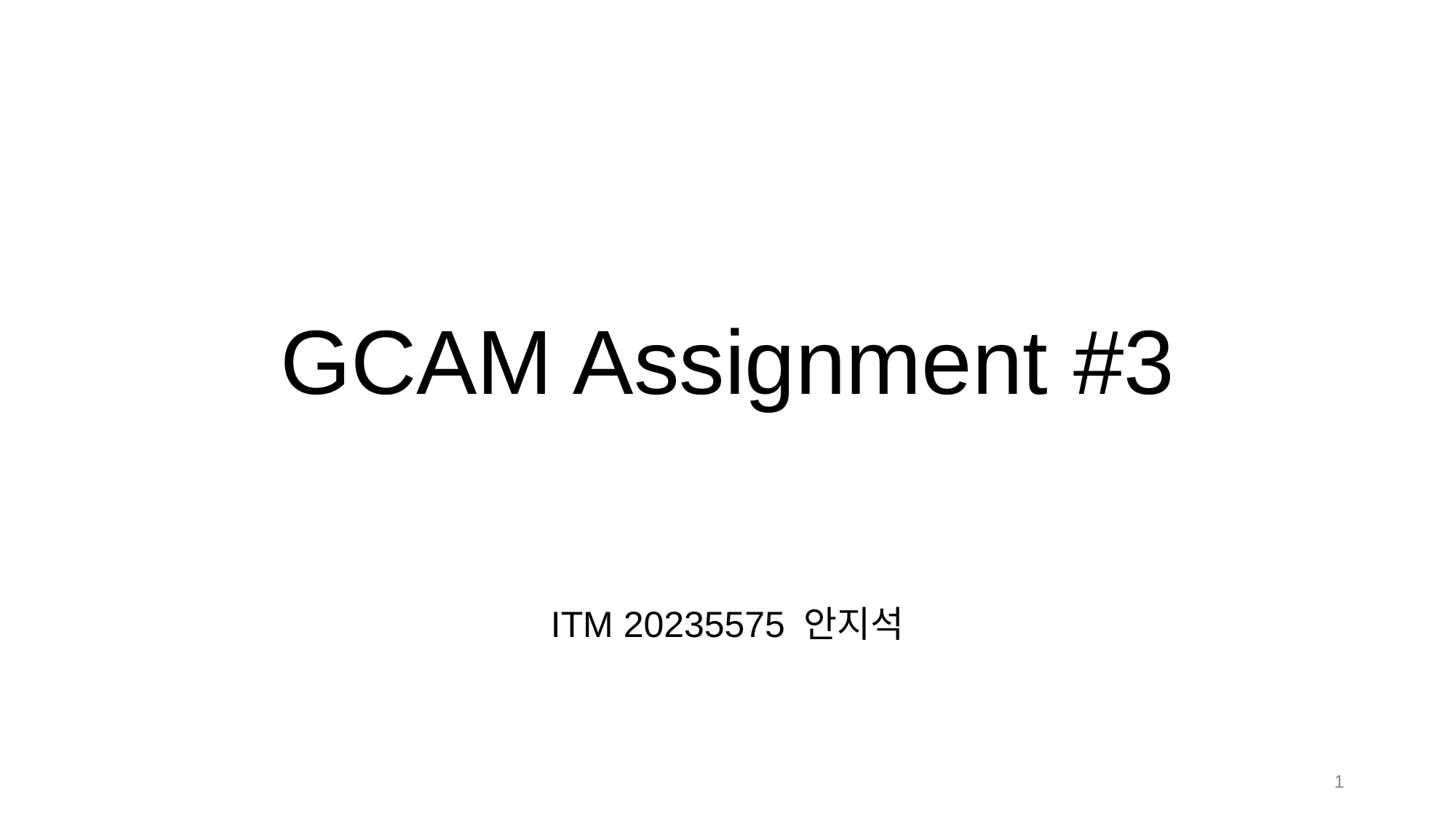

# GCAM Assignment #3

ITM 20235575 안지석
1